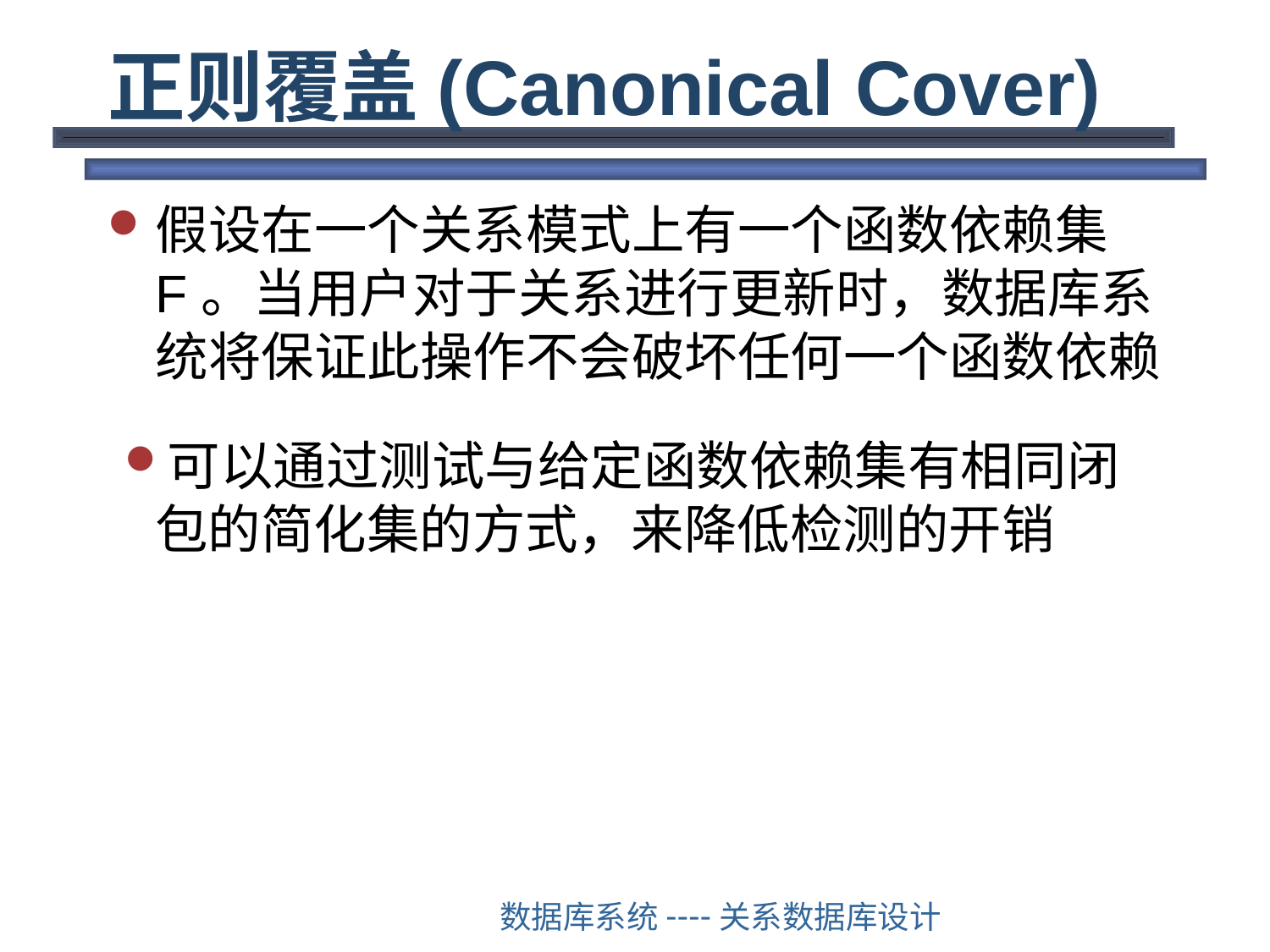

# 正则覆盖(Canonical Cover)
假设在一个关系模式上有一个函数依赖集F。当用户对于关系进行更新时，数据库系统将保证此操作不会破坏任何一个函数依赖

可以通过测试与给定函数依赖集有相同闭包的简化集的方式，来降低检测的开销

数据库系统----关系数据库设计